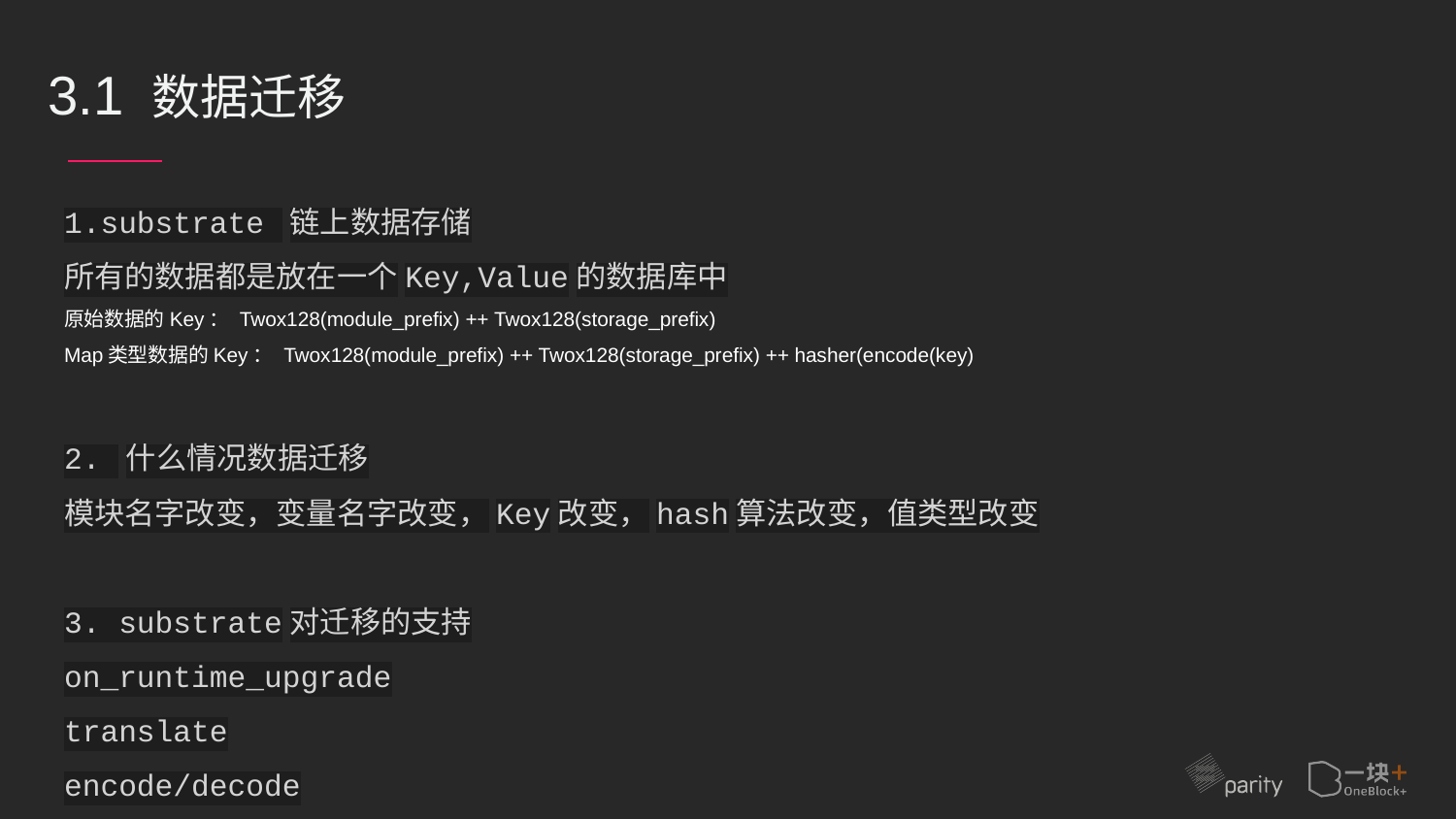

3.1 数据迁移
1.substrate 链上数据存储
所有的数据都是放在一个Key,Value的数据库中
原始数据的Key： Twox128(module_prefix) ++ Twox128(storage_prefix)
Map类型数据的Key： Twox128(module_prefix) ++ Twox128(storage_prefix) ++ hasher(encode(key)

2. 什么情况数据迁移
模块名字改变，变量名字改变，Key改变，hash算法改变，值类型改变

3. substrate对迁移的支持
on_runtime_upgrade
translate
encode/decode